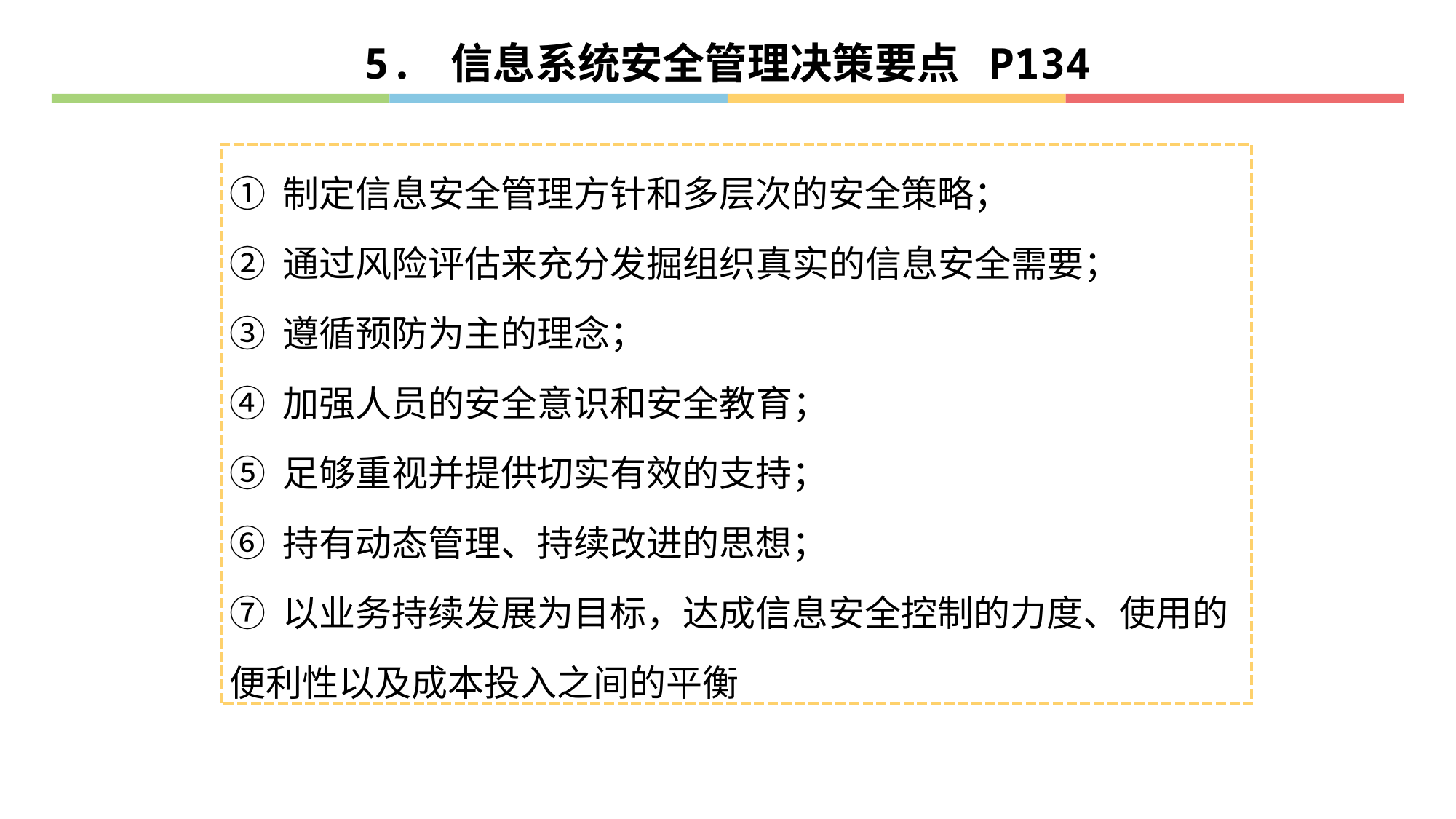

5. 信息系统安全管理决策要点  P134
① 制定信息安全管理方针和多层次的安全策略；
② 通过风险评估来充分发掘组织真实的信息安全需要；
③ 遵循预防为主的理念；
④ 加强人员的安全意识和安全教育；
⑤ 足够重视并提供切实有效的支持；
⑥ 持有动态管理、持续改进的思想；
⑦ 以业务持续发展为目标，达成信息安全控制的力度、使用的便利性以及成本投入之间的平衡